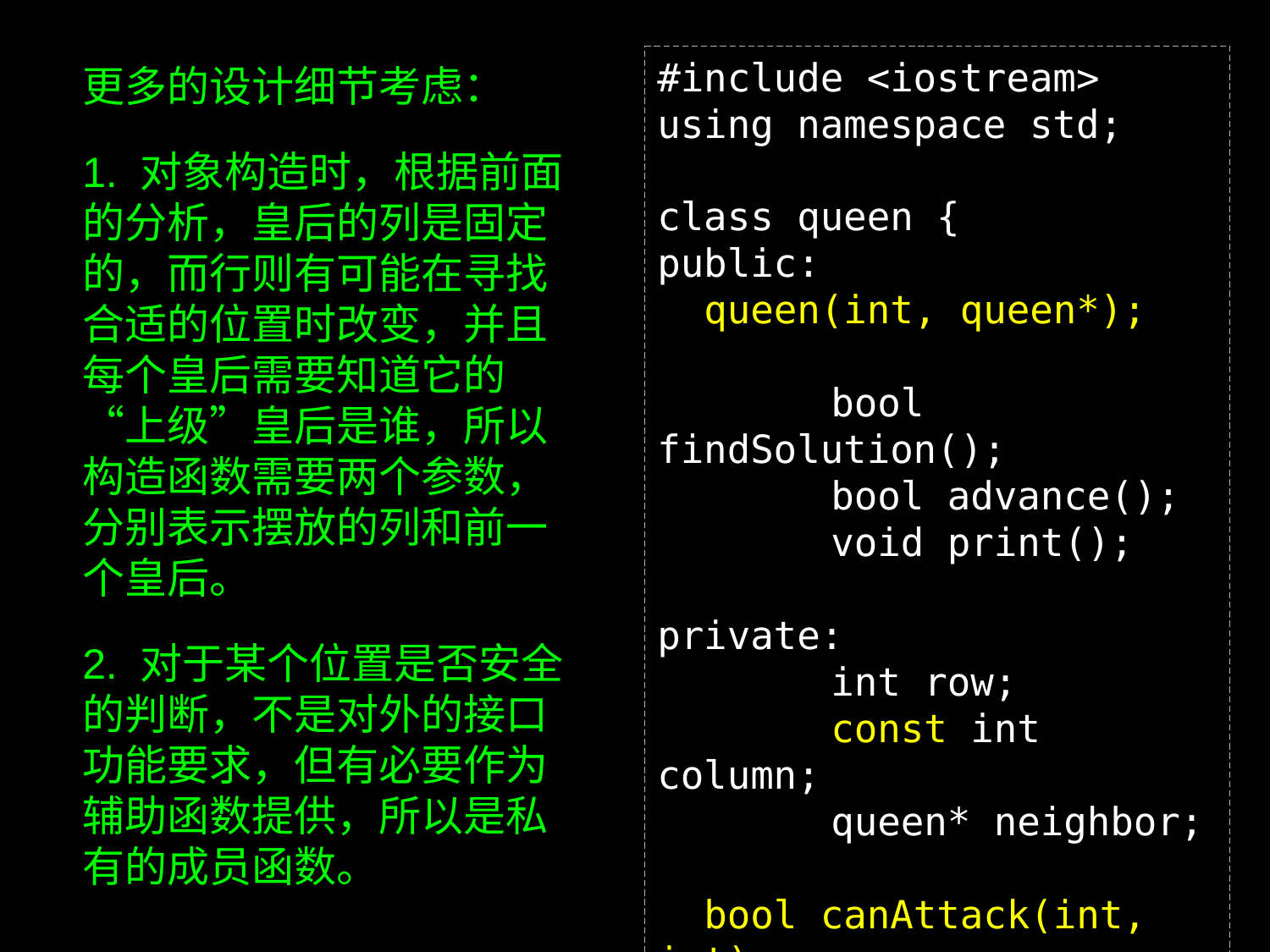

#include <iostream>
using namespace std;

class queen {
public:
  queen(int, queen*);

	  bool findSolution();
	  bool advance();
	  void print();

private:
	  int row;
	  const int column;
	  queen* neighbor;

  bool canAttack(int, int);
};
更多的设计细节考虑：
1. 对象构造时，根据前面的分析，皇后的列是固定的，而行则有可能在寻找合适的位置时改变，并且每个皇后需要知道它的“上级”皇后是谁，所以构造函数需要两个参数，分别表示摆放的列和前一个皇后。
2. 对于某个位置是否安全的判断，不是对外的接口功能要求，但有必要作为辅助函数提供，所以是私有的成员函数。